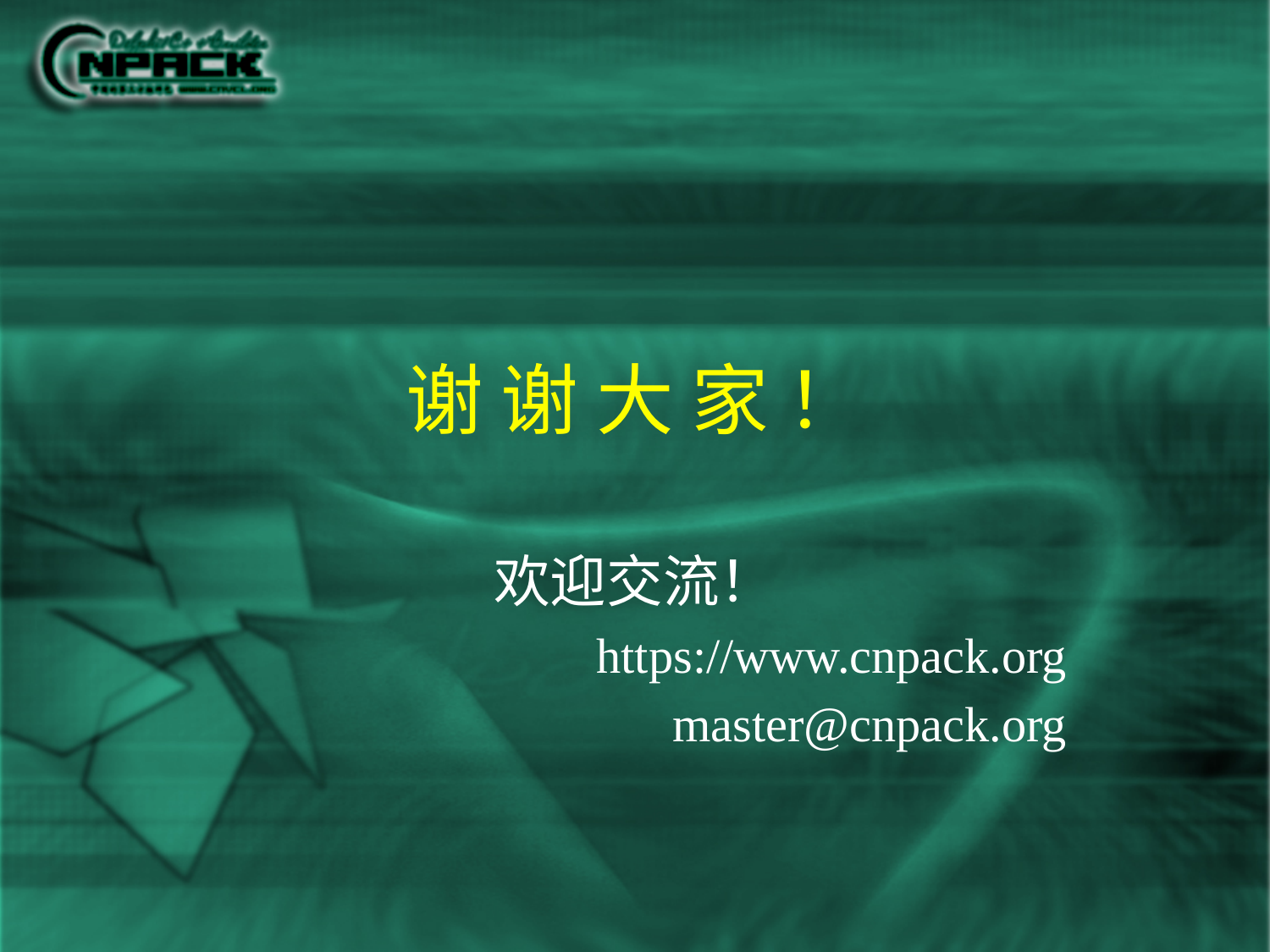

# 谢 谢 大 家 ！
欢迎交流！
https://www.cnpack.org
master@cnpack.org